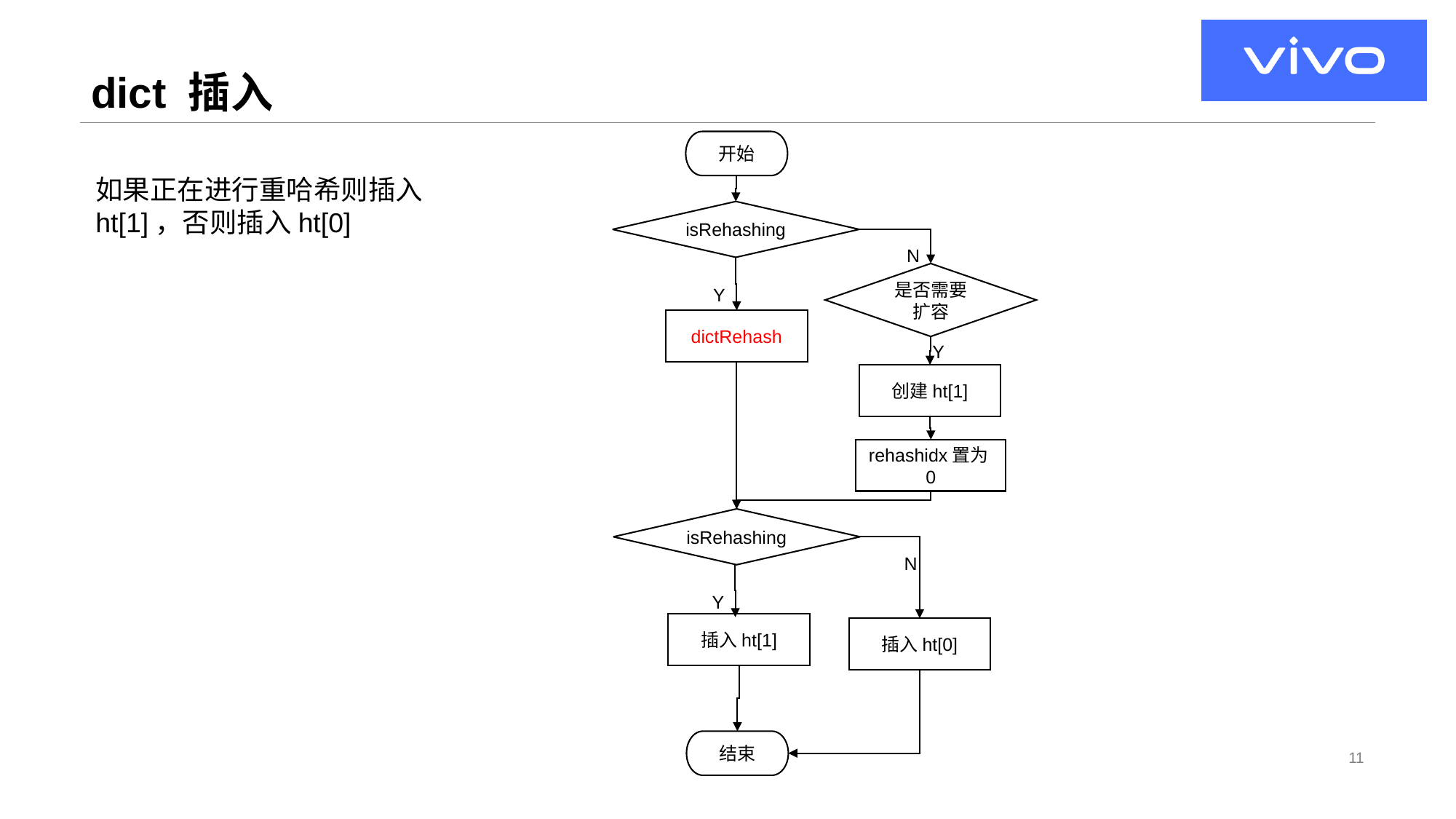

# dict 插入
开始
如果正在进行重哈希则插入ht[1]，否则插入ht[0]
isRehashing
N
是否需要扩容
Y
dictRehash
Y
创建ht[1]
rehashidx置为0
isRehashing
N
Y
插入ht[1]
插入ht[0]
结束
11